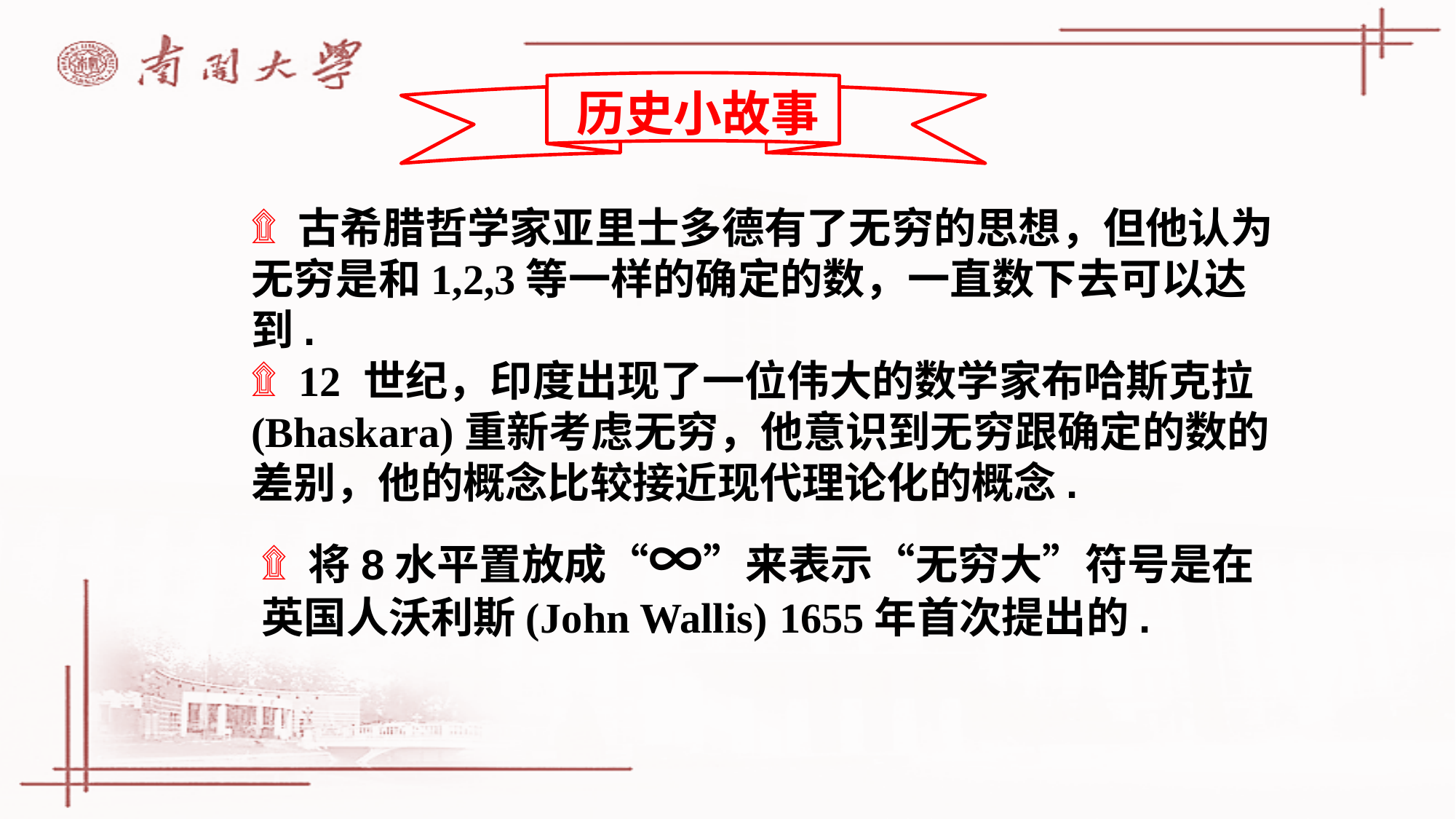

历史小故事
۩ 古希腊哲学家亚里士多德有了无穷的思想，但他认为无穷是和1,2,3等一样的确定的数，一直数下去可以达到.

۩  12 世纪，印度出现了一位伟大的数学家布哈斯克拉(Bhaskara)重新考虑无穷，他意识到无穷跟确定的数的差别，他的概念比较接近现代理论化的概念.

۩ 将8水平置放成“∞”来表示“无穷大”符号是在英国人沃利斯(John Wallis) 1655年首次提出的.